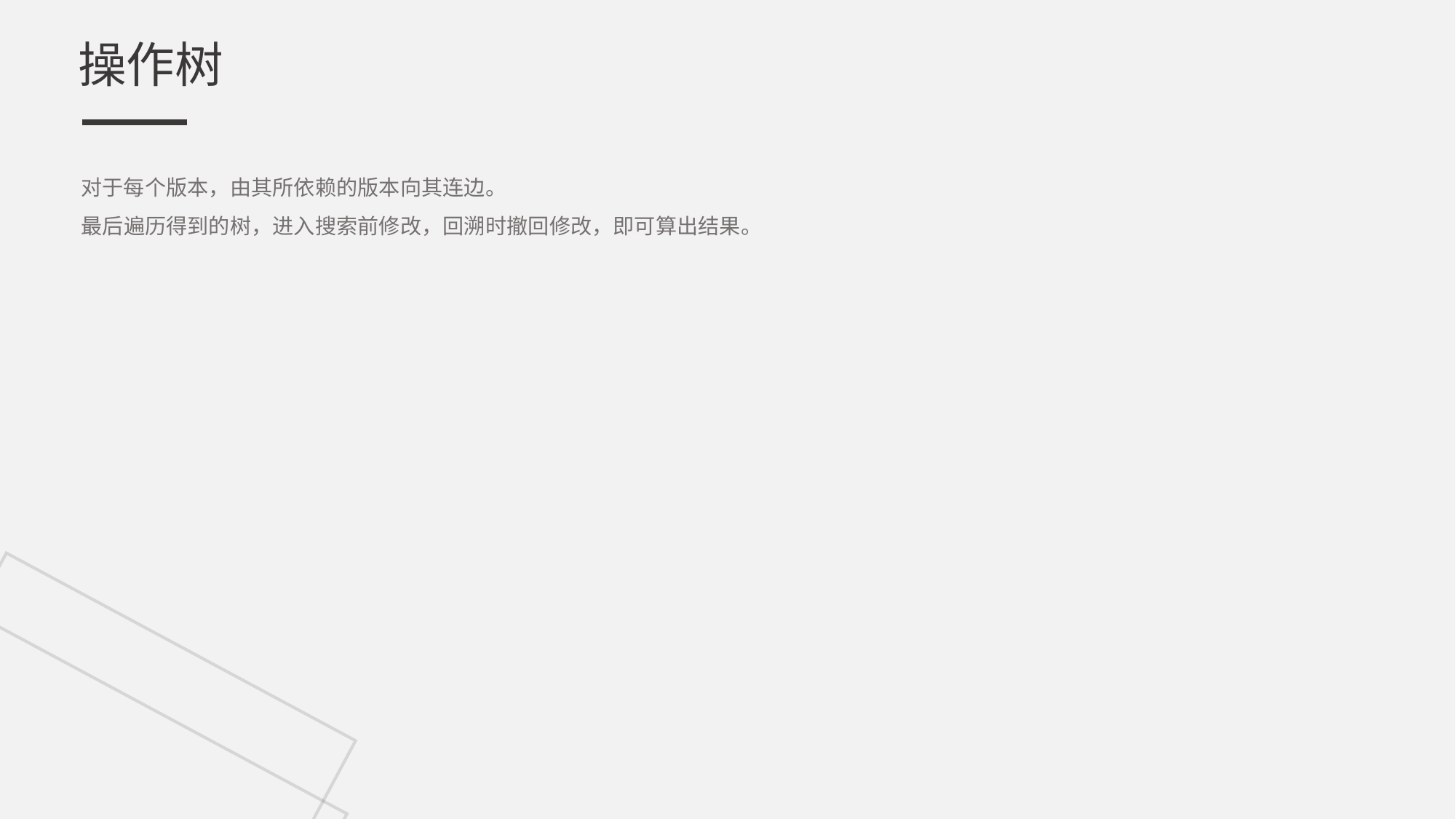

操作树
对于每个版本，由其所依赖的版本向其连边。
最后遍历得到的树，进入搜索前修改，回溯时撤回修改，即可算出结果。